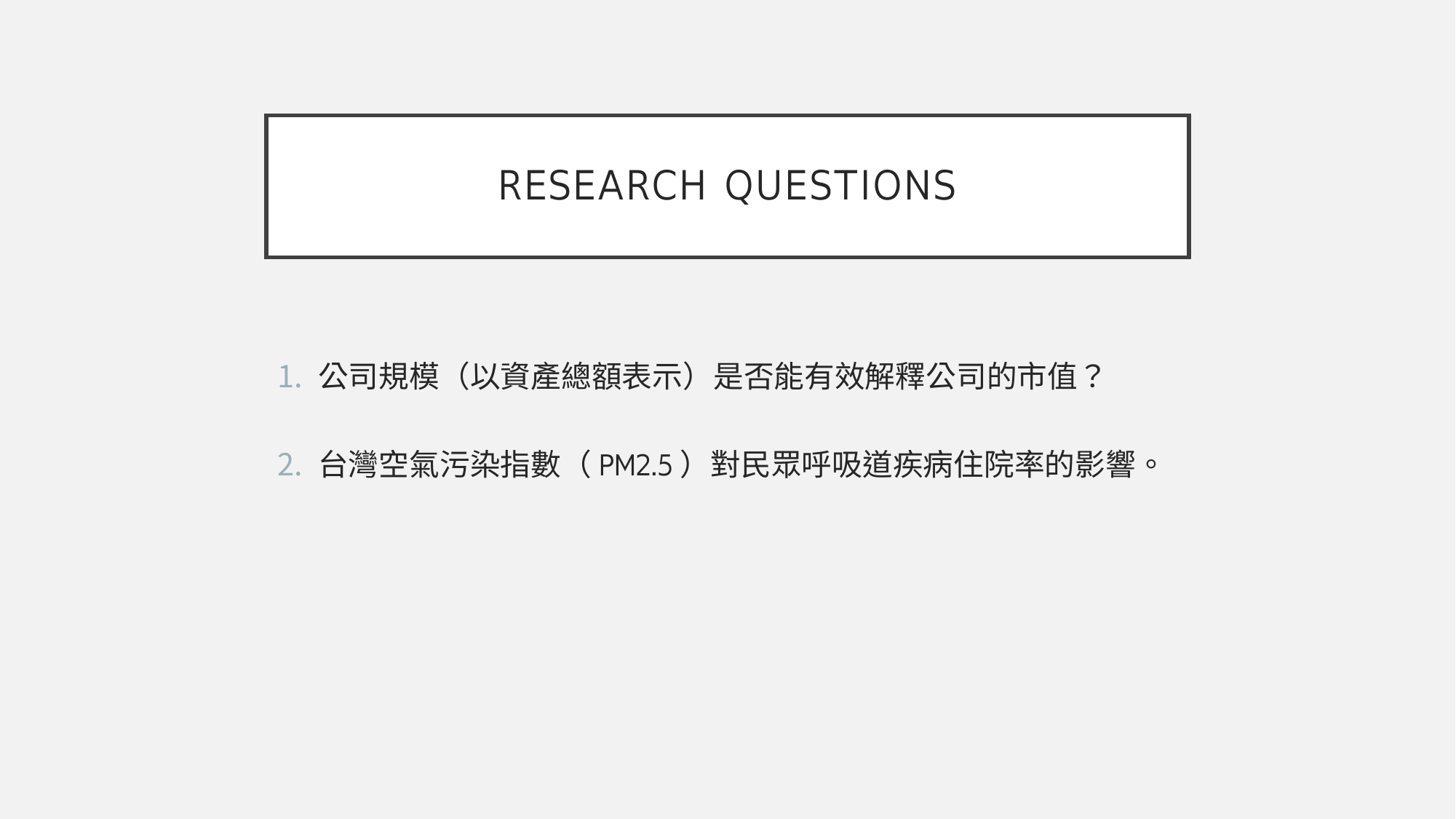

# research questions
公司規模（以資產總額表示）是否能有效解釋公司的市值？
台灣空氣污染指數（PM2.5）對民眾呼吸道疾病住院率的影響。